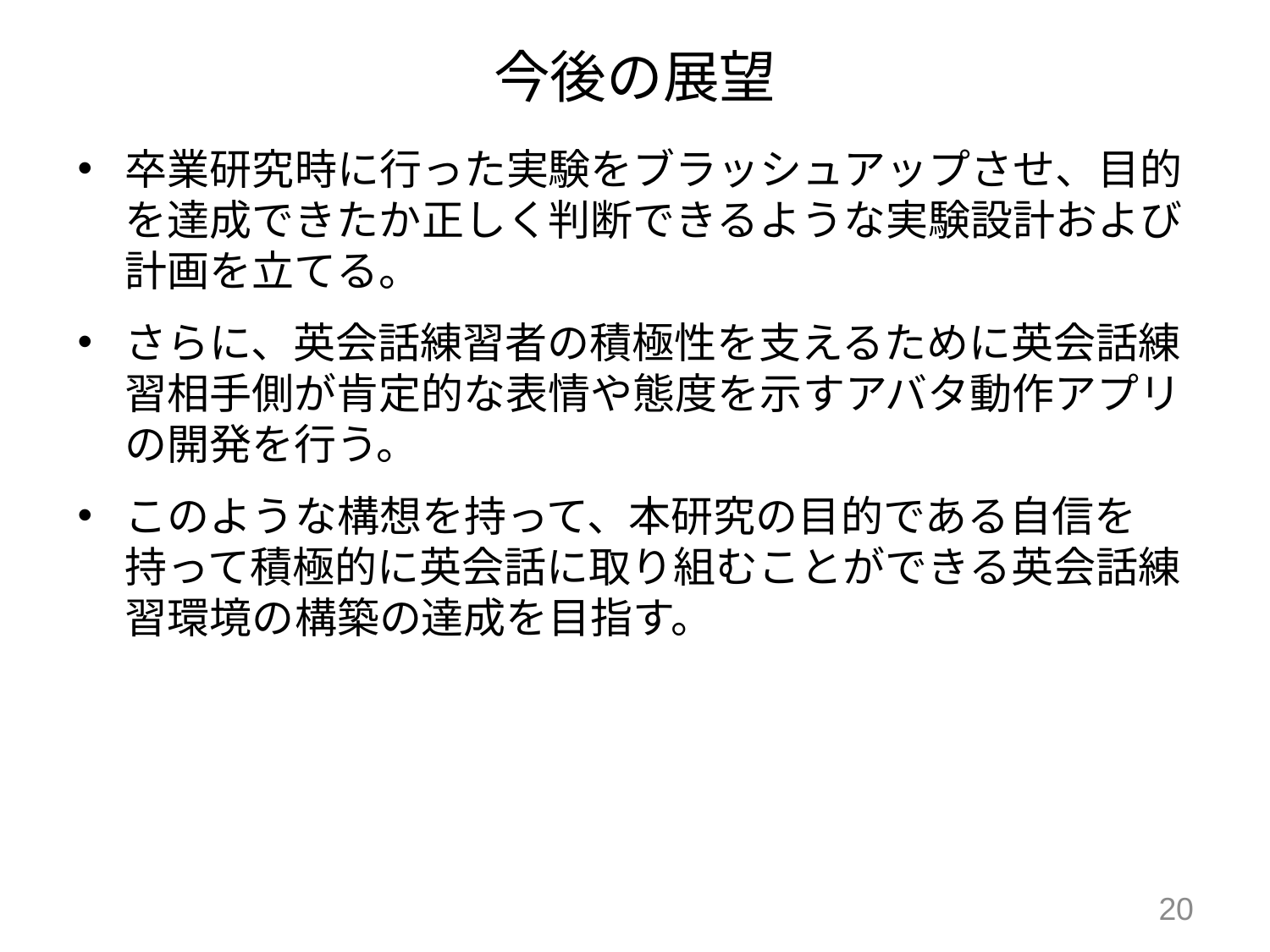

# 今後の展望
卒業研究時に行った実験をブラッシュアップさせ、目的を達成できたか正しく判断できるような実験設計および計画を立てる。
さらに、英会話練習者の積極性を支えるために英会話練習相手側が肯定的な表情や態度を示すアバタ動作アプリの開発を行う。
このような構想を持って、本研究の目的である自信を持って積極的に英会話に取り組むことができる英会話練習環境の構築の達成を目指す。
20